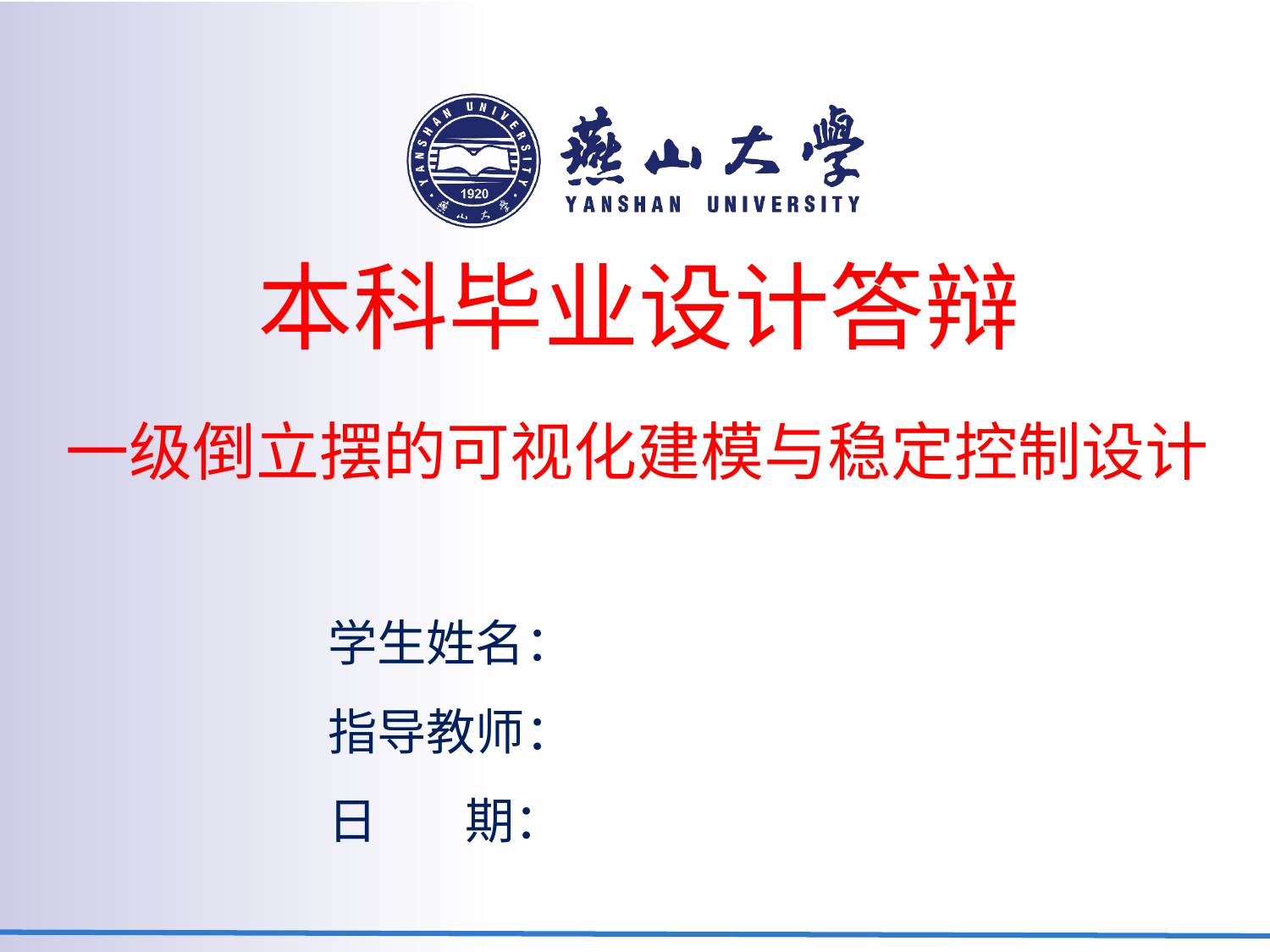

本科毕业设计答辩
# 一级倒立摆的可视化建模与稳定控制设计
学生姓名：
指导教师：
日        期：